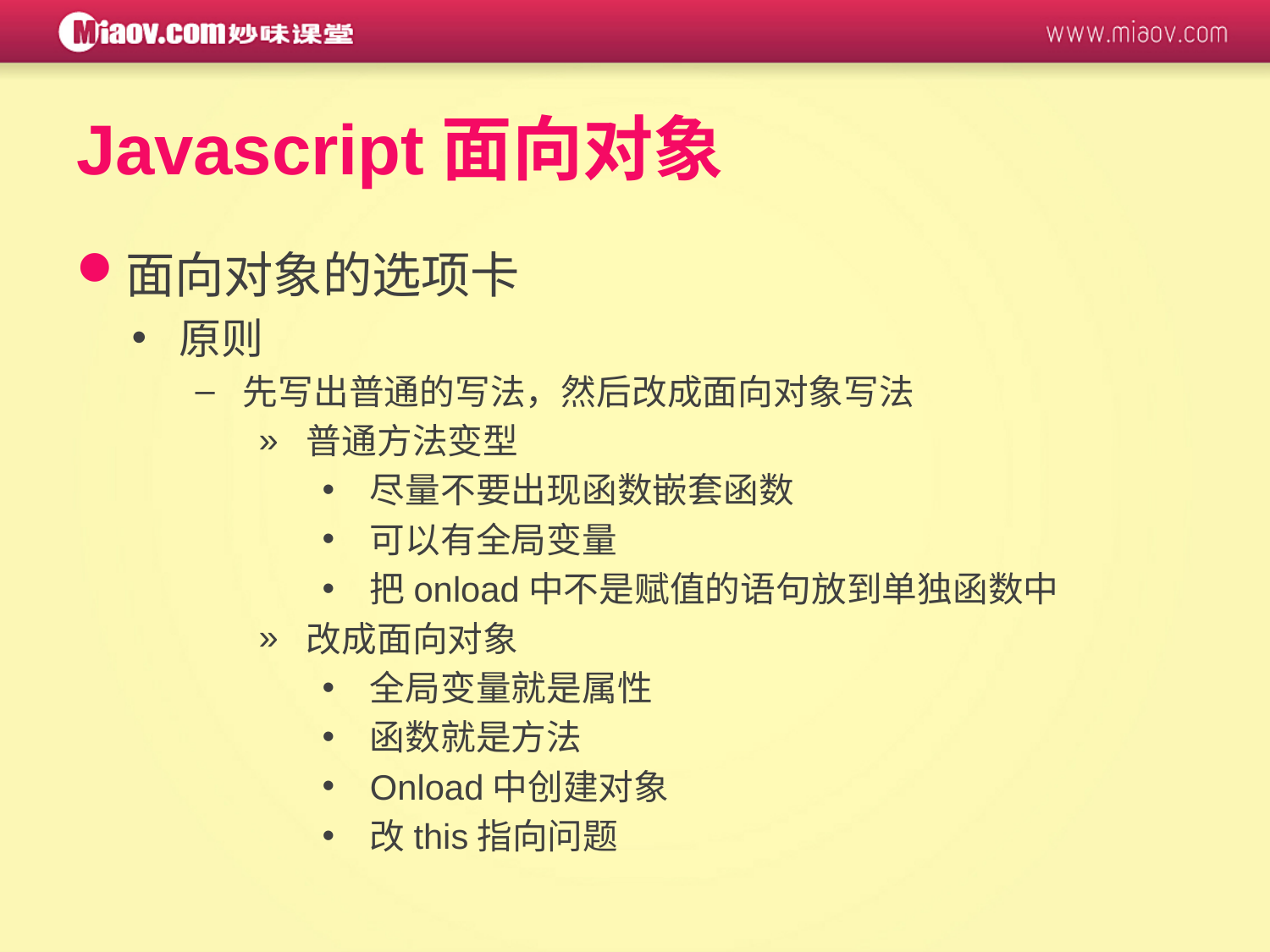

# Javascript面向对象
面向对象的选项卡
原则
先写出普通的写法，然后改成面向对象写法
普通方法变型
尽量不要出现函数嵌套函数
可以有全局变量
把onload中不是赋值的语句放到单独函数中
改成面向对象
全局变量就是属性
函数就是方法
Onload中创建对象
改this指向问题